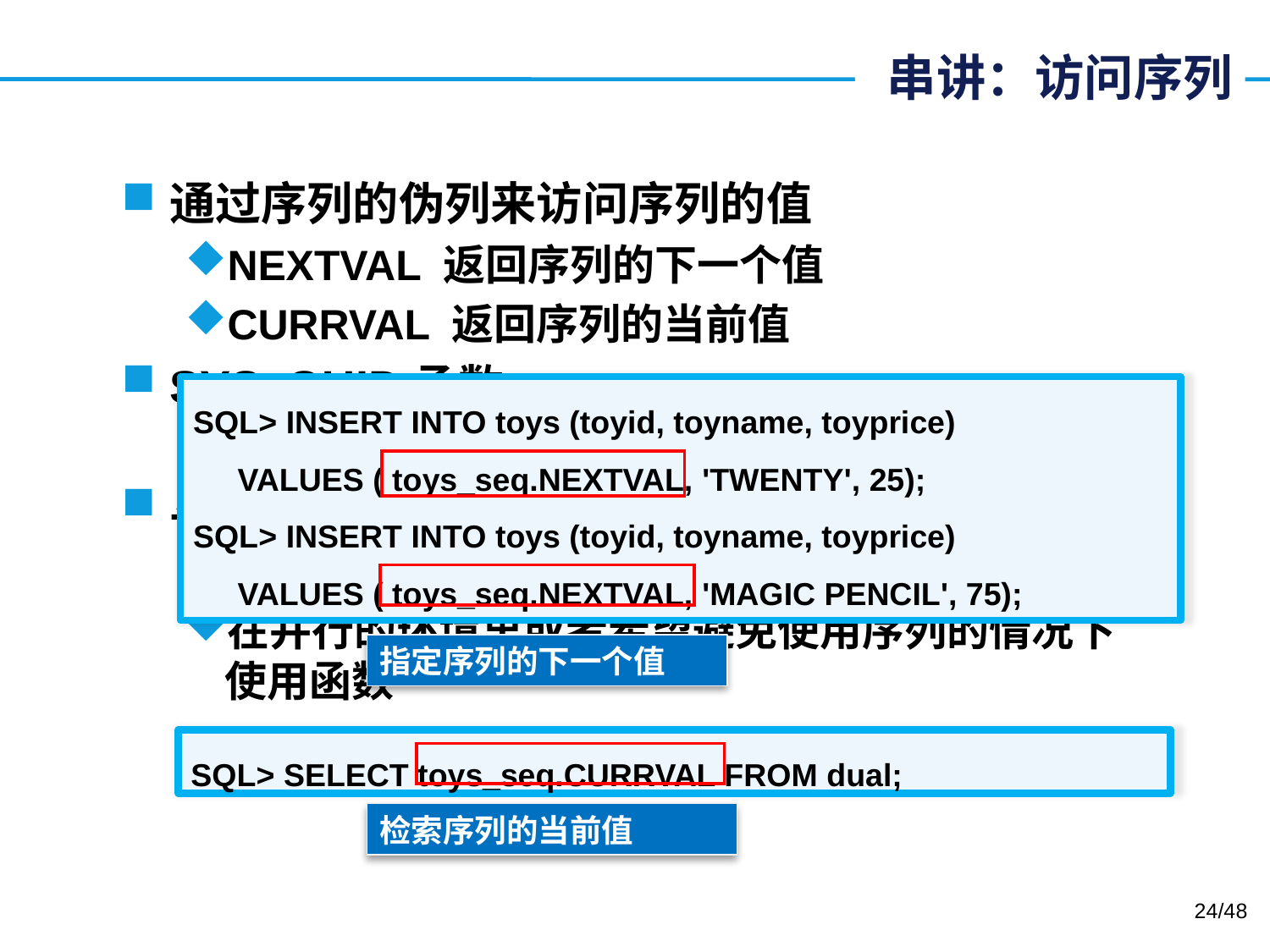

# 串讲：访问序列
通过序列的伪列来访问序列的值
NEXTVAL 返回序列的下一个值
CURRVAL 返回序列的当前值
SYS_GUID函数
生成32位的唯一编码作为主键
与SYS_GUID函数区别
在不需要并行的环境中使用序列作为主键
在并行的环境里或者希望避免使用序列的情况下使用函数
SQL> INSERT INTO toys (toyid, toyname, toyprice)
     VALUES ( toys_seq.NEXTVAL, 'TWENTY', 25);
SQL> INSERT INTO toys (toyid, toyname, toyprice)
     VALUES ( toys_seq.NEXTVAL, 'MAGIC PENCIL', 75);

指定序列的下一个值
SQL> SELECT toys_seq.CURRVAL FROM dual;

检索序列的当前值
24/48